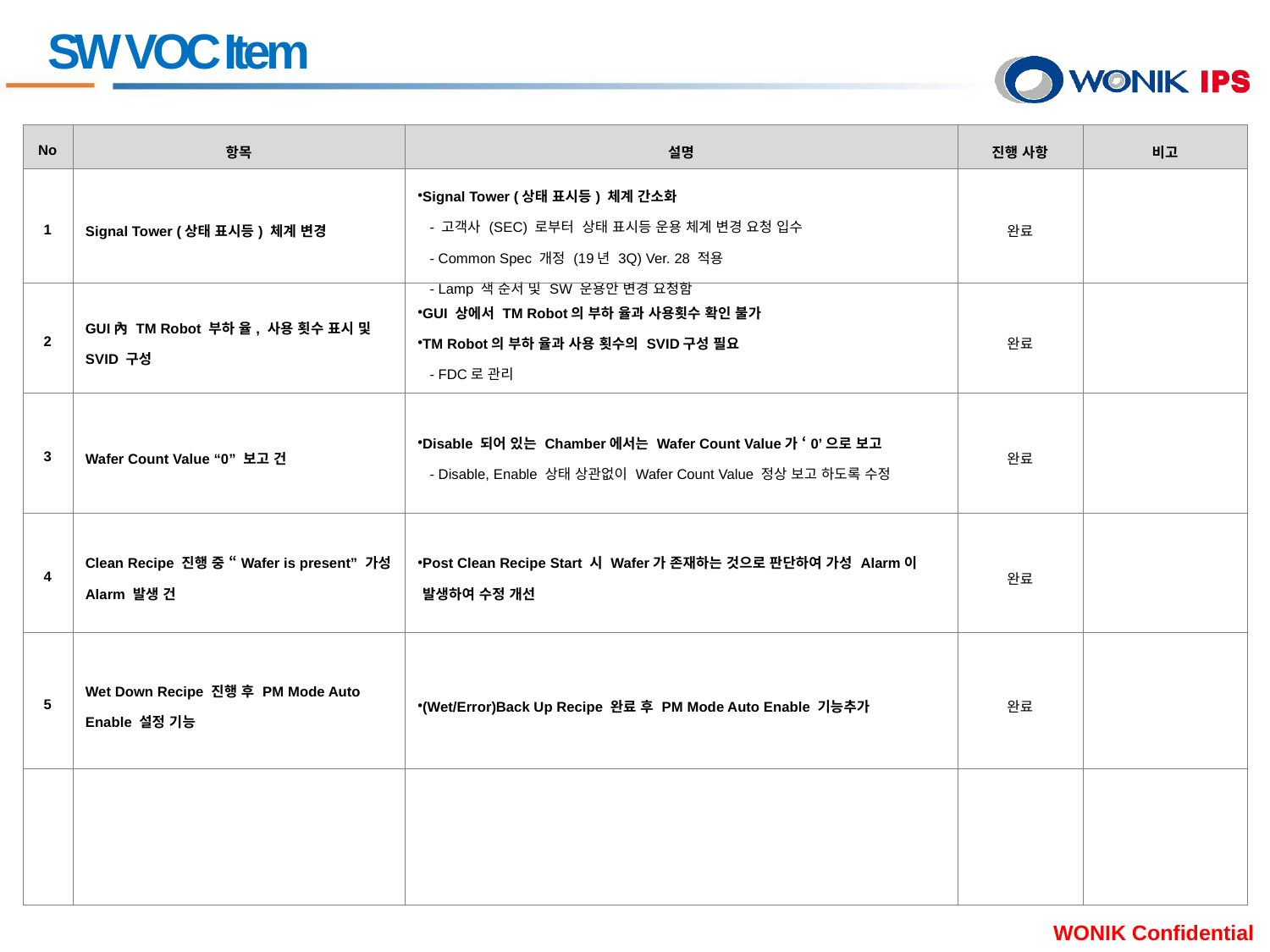

# SW VOC Item
| No | 항목 | 설명 | 진행 사항 | 비고 |
| --- | --- | --- | --- | --- |
| 1 | Signal Tower (상태 표시등) 체계 변경 | Signal Tower (상태 표시등) 체계 간소화 - 고객사 (SEC) 로부터 상태 표시등 운용 체계 변경 요청 입수 - Common Spec 개정 (19년 3Q) Ver. 28 적용 - Lamp 색 순서 및 SW 운용안 변경 요청함 | 완료 |  |
| 2 | GUI內 TM Robot 부하 율, 사용 횟수 표시 및 SVID 구성 | GUI 상에서 TM Robot의 부하 율과 사용횟수 확인 불가 TM Robot의 부하 율과 사용 횟수의 SVID구성 필요 - FDC로 관리 | 완료 |  |
| 3 | Wafer Count Value “0” 보고 건 | Disable 되어 있는 Chamber에서는 Wafer Count Value가 ‘0’으로 보고 - Disable, Enable 상태 상관없이 Wafer Count Value 정상 보고 하도록 수정 | 완료 |  |
| 4 | Clean Recipe 진행 중 “Wafer is present” 가성 Alarm 발생 건 | Post Clean Recipe Start 시 Wafer가 존재하는 것으로 판단하여 가성 Alarm이 발생하여 수정 개선 | 완료 |  |
| 5 | Wet Down Recipe 진행 후 PM Mode Auto Enable 설정 기능 | (Wet/Error)Back Up Recipe 완료 후 PM Mode Auto Enable 기능추가 | 완료 |  |
|  |  |  |  |  |
WONIK Confidential